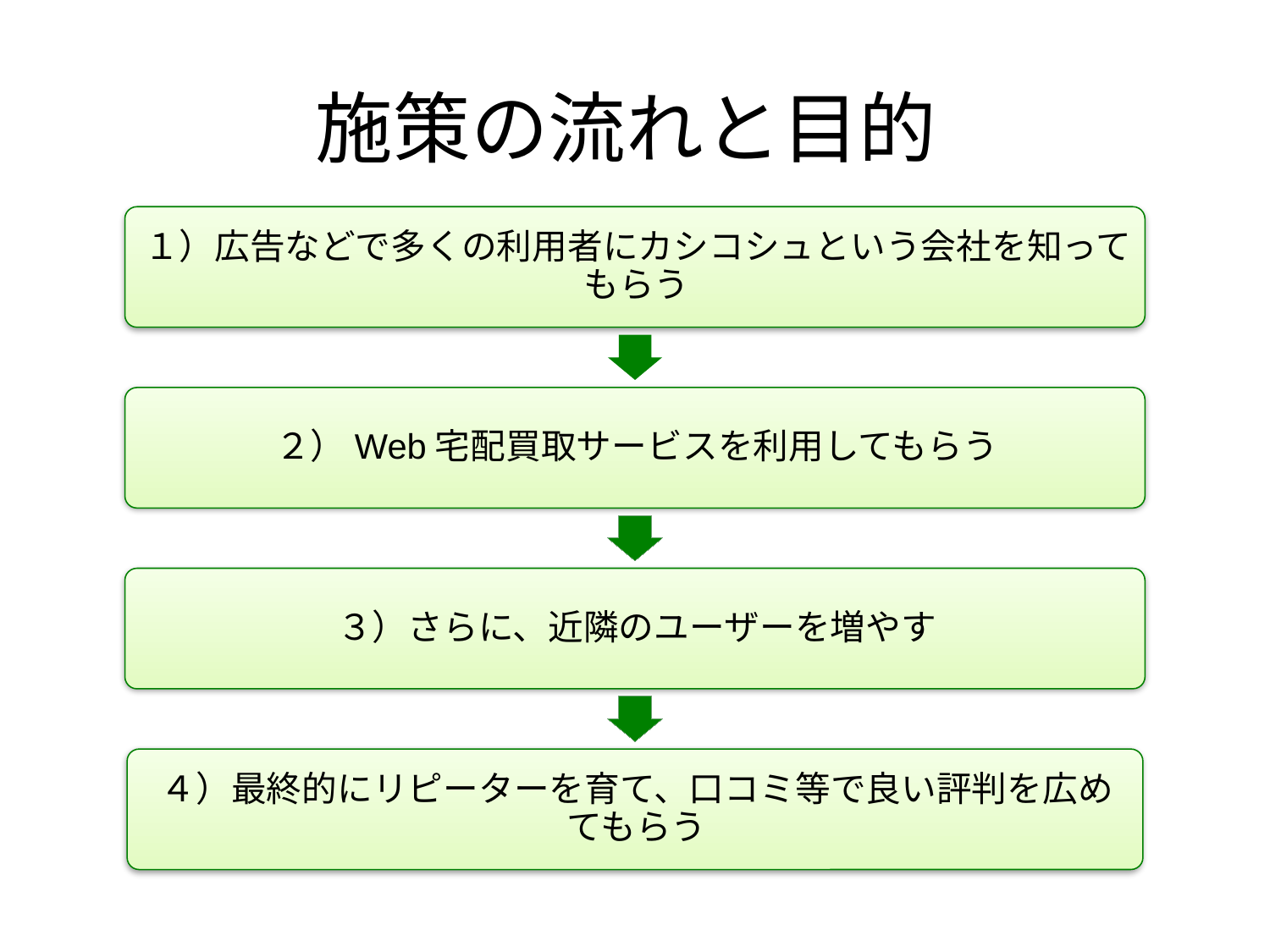

# 施策の流れと目的
１）広告などで多くの利用者にカシコシュという会社を知ってもらう

２）Web宅配買取サービスを利用してもらう

３）さらに、近隣のユーザーを増やす

４）最終的にリピーターを育て、口コミ等で良い評判を広めてもらう